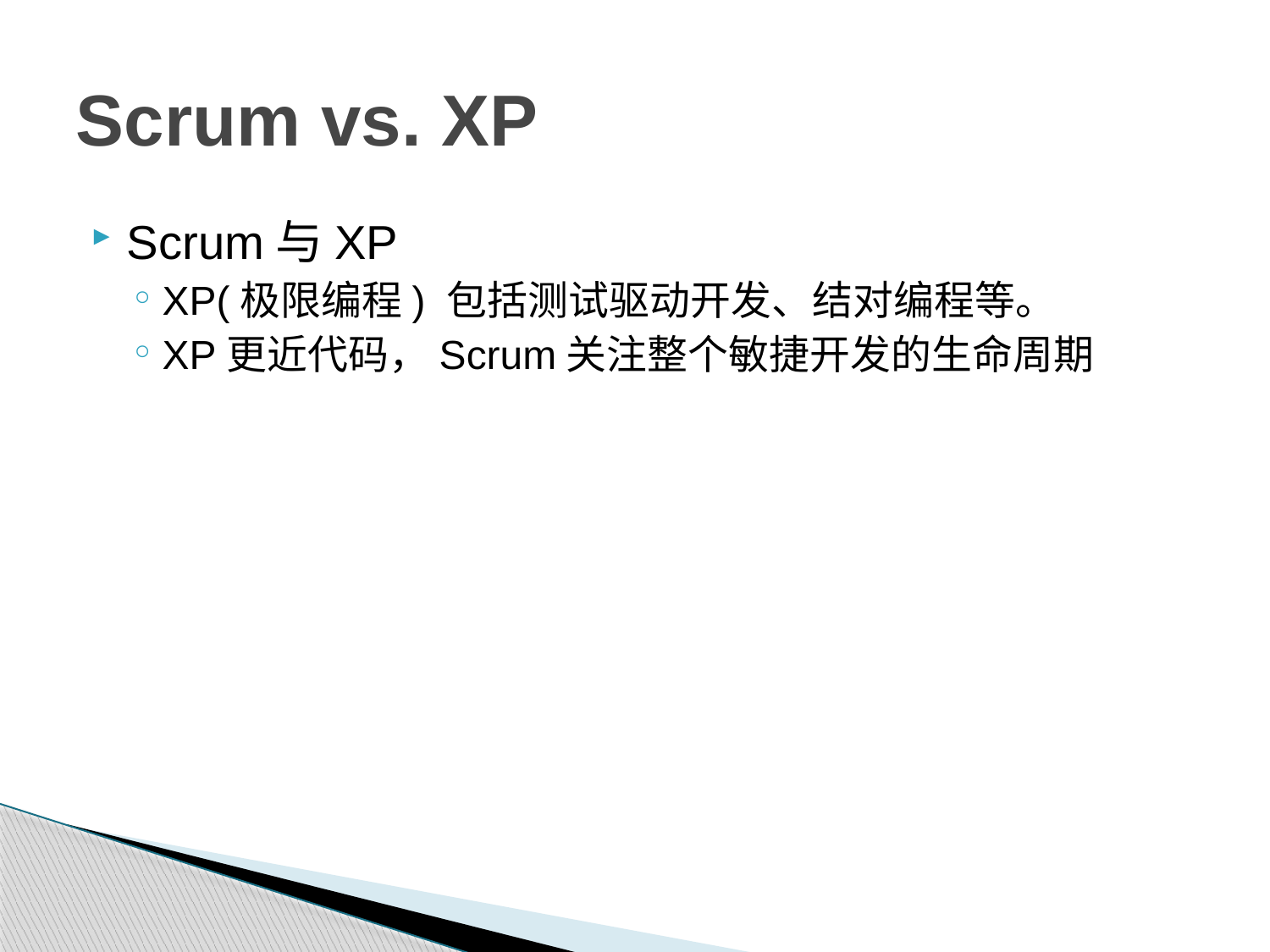

# Scrum vs. XP
Scrum与XP
XP(极限编程) 包括测试驱动开发、结对编程等。
XP更近代码，Scrum关注整个敏捷开发的生命周期